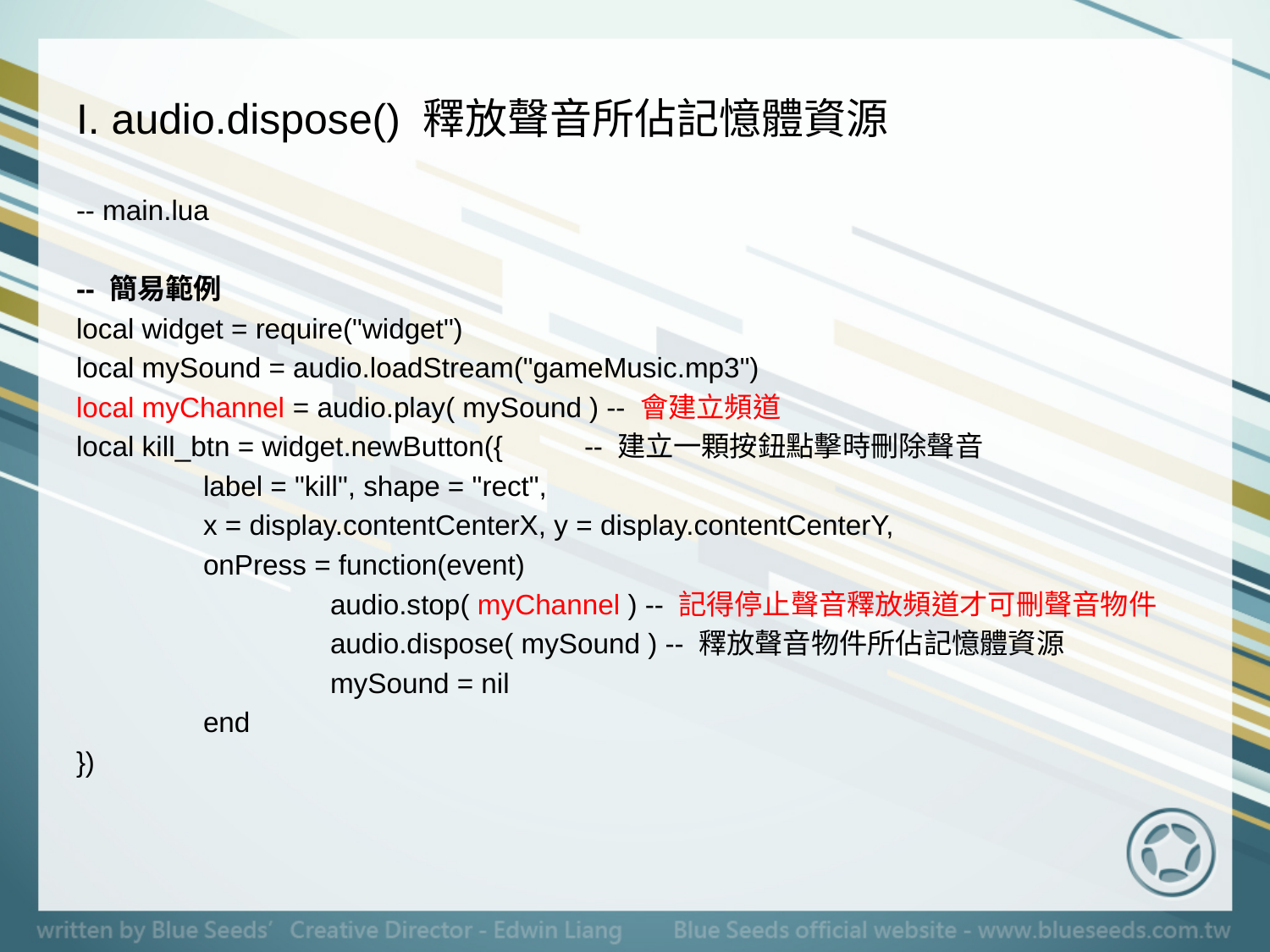

# I. audio.dispose() 釋放聲音所佔記憶體資源
-- main.lua

-- 簡易範例
local widget = require("widget")
local mySound = audio.loadStream("gameMusic.mp3")
local myChannel = audio.play( mySound ) -- 會建立頻道
local kill_btn = widget.newButton({	-- 建立一顆按鈕點擊時刪除聲音
	label = "kill", shape = "rect",
	x = display.contentCenterX, y = display.contentCenterY,
	onPress = function(event)
		audio.stop( myChannel ) -- 記得停止聲音釋放頻道才可刪聲音物件
		audio.dispose( mySound ) -- 釋放聲音物件所佔記憶體資源
		mySound = nil
	end
})